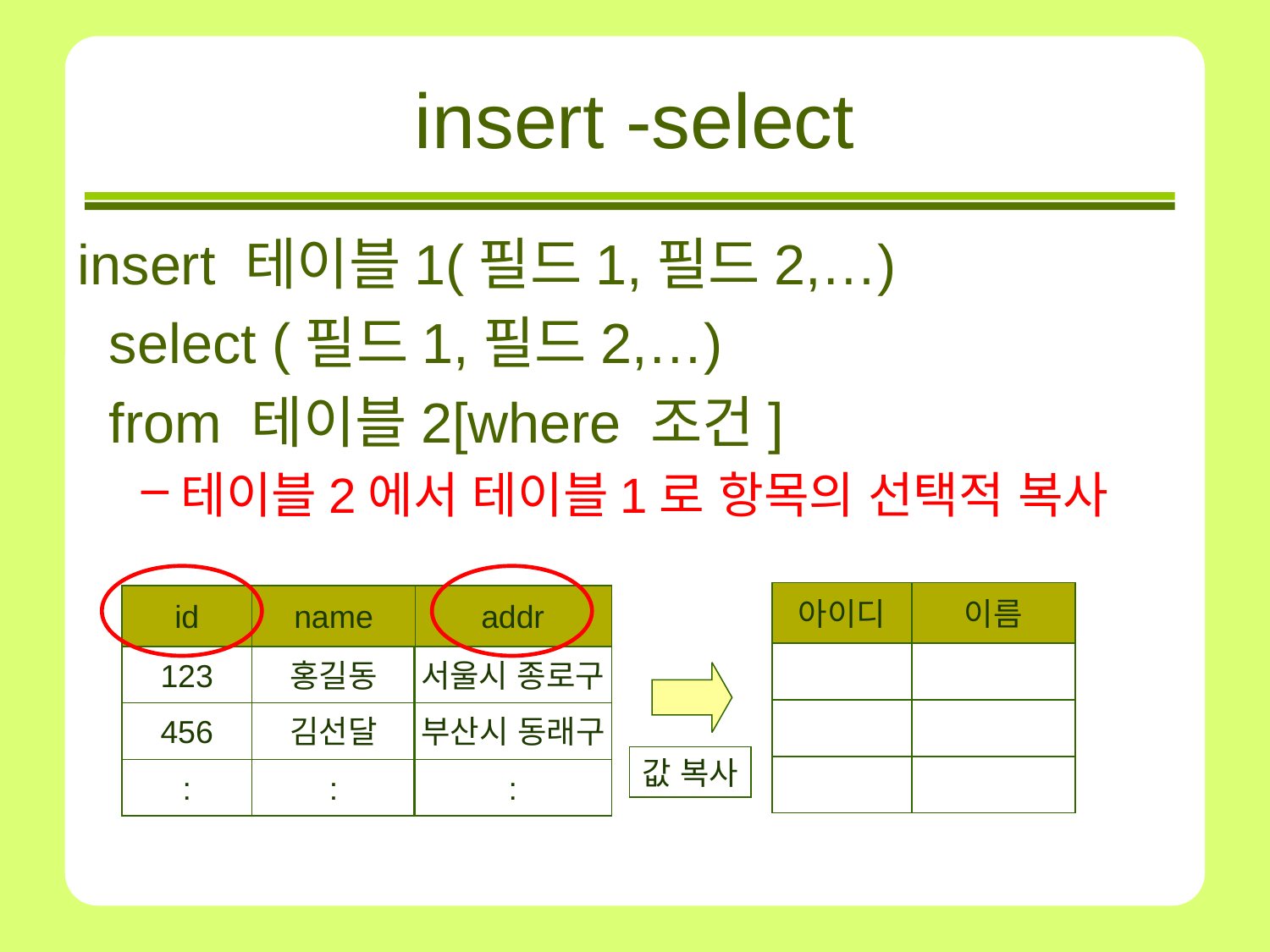

# insert -select
insert 테이블1(필드1,필드2,…)
  select (필드1,필드2,…)
  from 테이블2[where 조건]
테이블2에서 테이블1로 항목의 선택적 복사

아이디
이름
id
name
addr

123
홍길동
서울시 종로구

456
김선달
부산시 동래구
값 복사

:
:
: